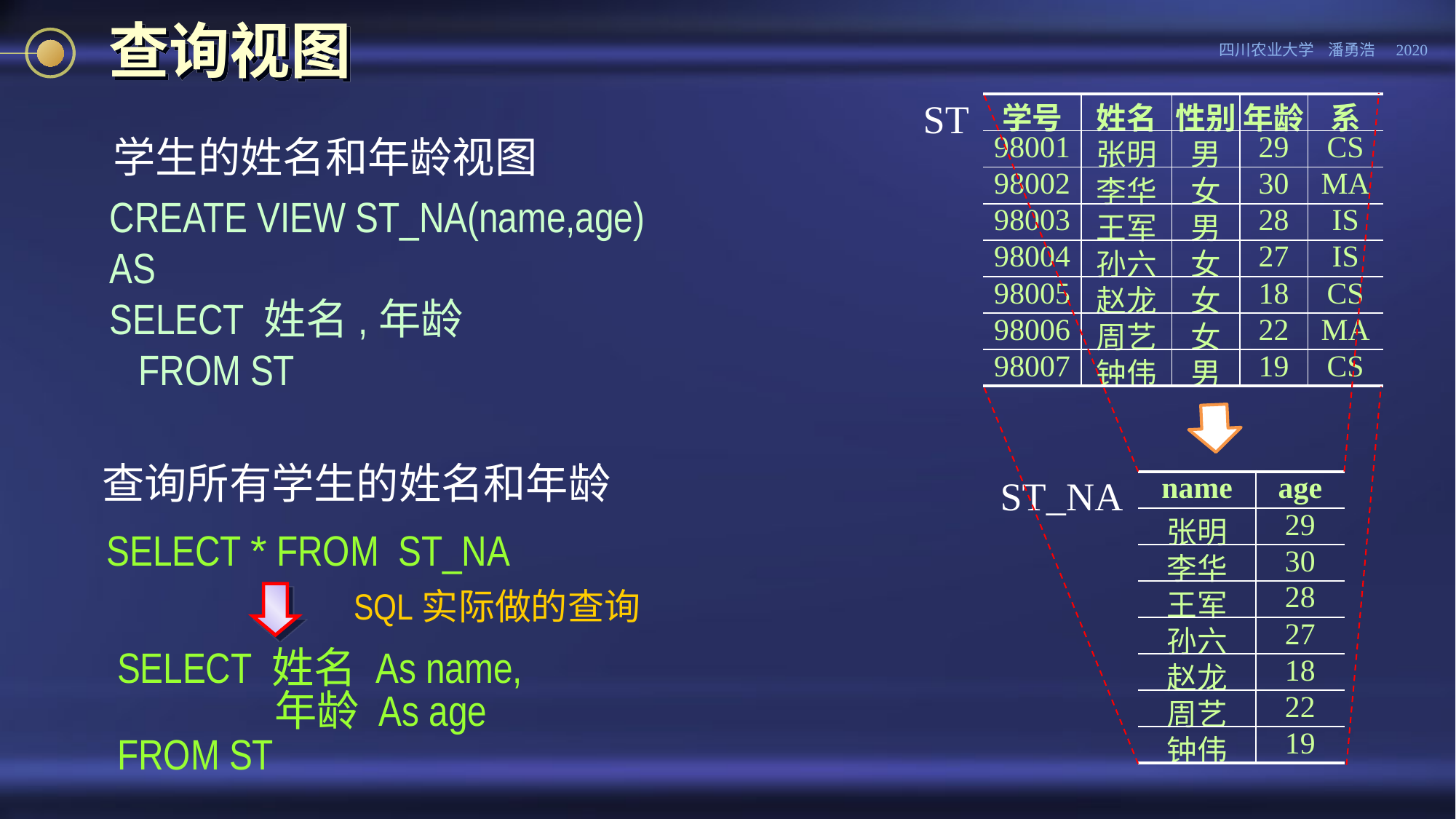

# 查询视图

| 学号 | 姓名 | 性别 | 年龄 | 系 |
| --- | --- | --- | --- | --- |
| 98001 | 张明 | 男 | 29 | CS |
| 98002 | 李华 | 女 | 30 | MA |
| 98003 | 王军 | 男 | 28 | IS |
| 98004 | 孙六 | 女 | 27 | IS |
| 98005 | 赵龙 | 女 | 18 | CS |
| 98006 | 周艺 | 女 | 22 | MA |
| 98007 | 钟伟 | 男 | 19 | CS |
ST
学生的姓名和年龄视图
CREATE VIEW ST_NA(name,age)
AS
SELECT 姓名,年龄
   FROM ST

查询所有学生的姓名和年龄
| name | age |
| --- | --- |
| 张明 | 29 |
| 李华 | 30 |
| 王军 | 28 |
| 孙六 | 27 |
| 赵龙 | 18 |
| 周艺 | 22 |
| 钟伟 | 19 |
ST_NA
SELECT * FROM  ST_NA

SQL实际做的查询
SELECT 姓名 As name,
	    年龄 As age
FROM ST